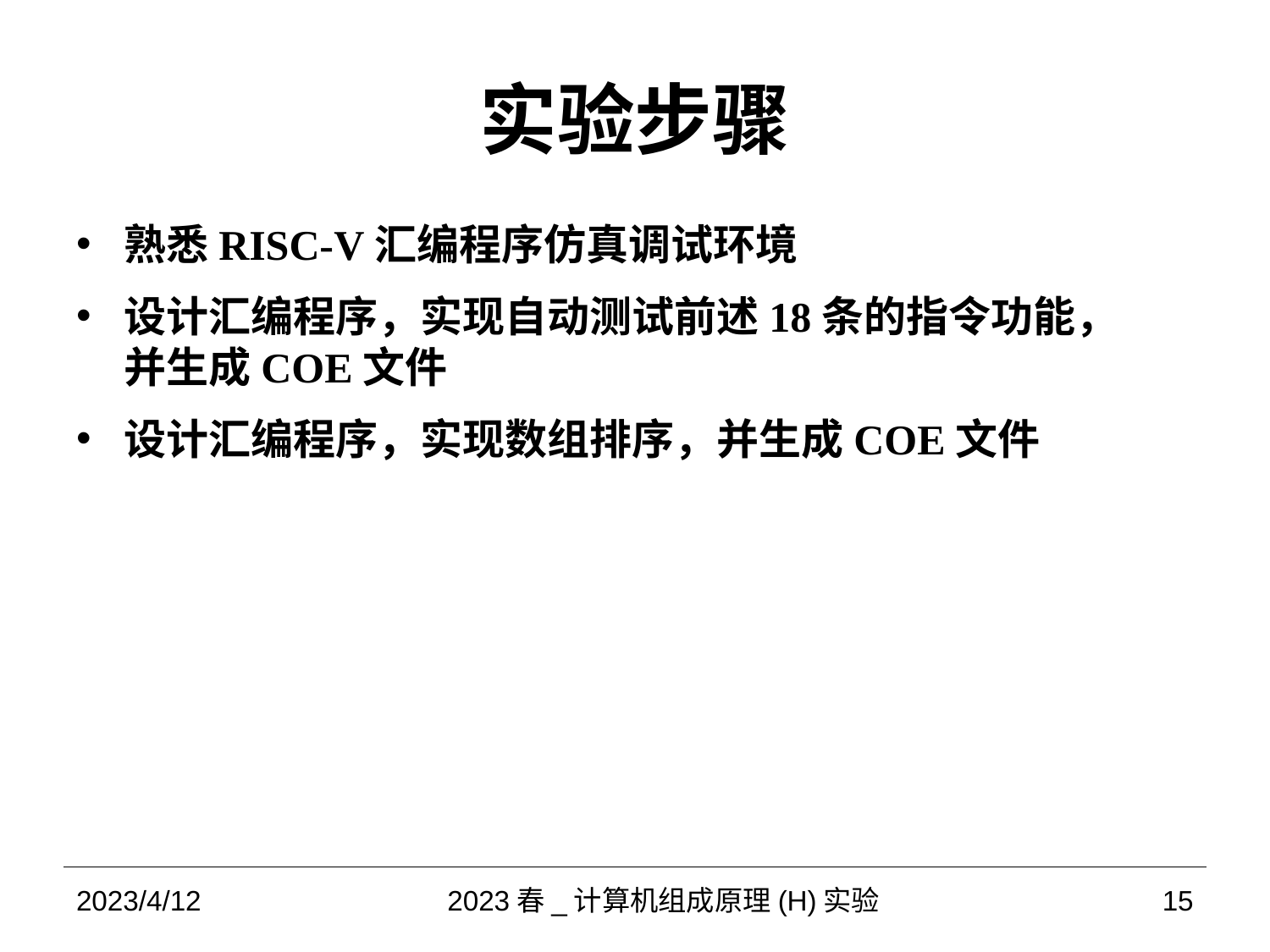

# 实验步骤
熟悉RISC-V汇编程序仿真调试环境
设计汇编程序，实现自动测试前述18条的指令功能，并生成COE文件
设计汇编程序，实现数组排序，并生成COE文件

2023/4/12
2023春_计算机组成原理(H)实验
15